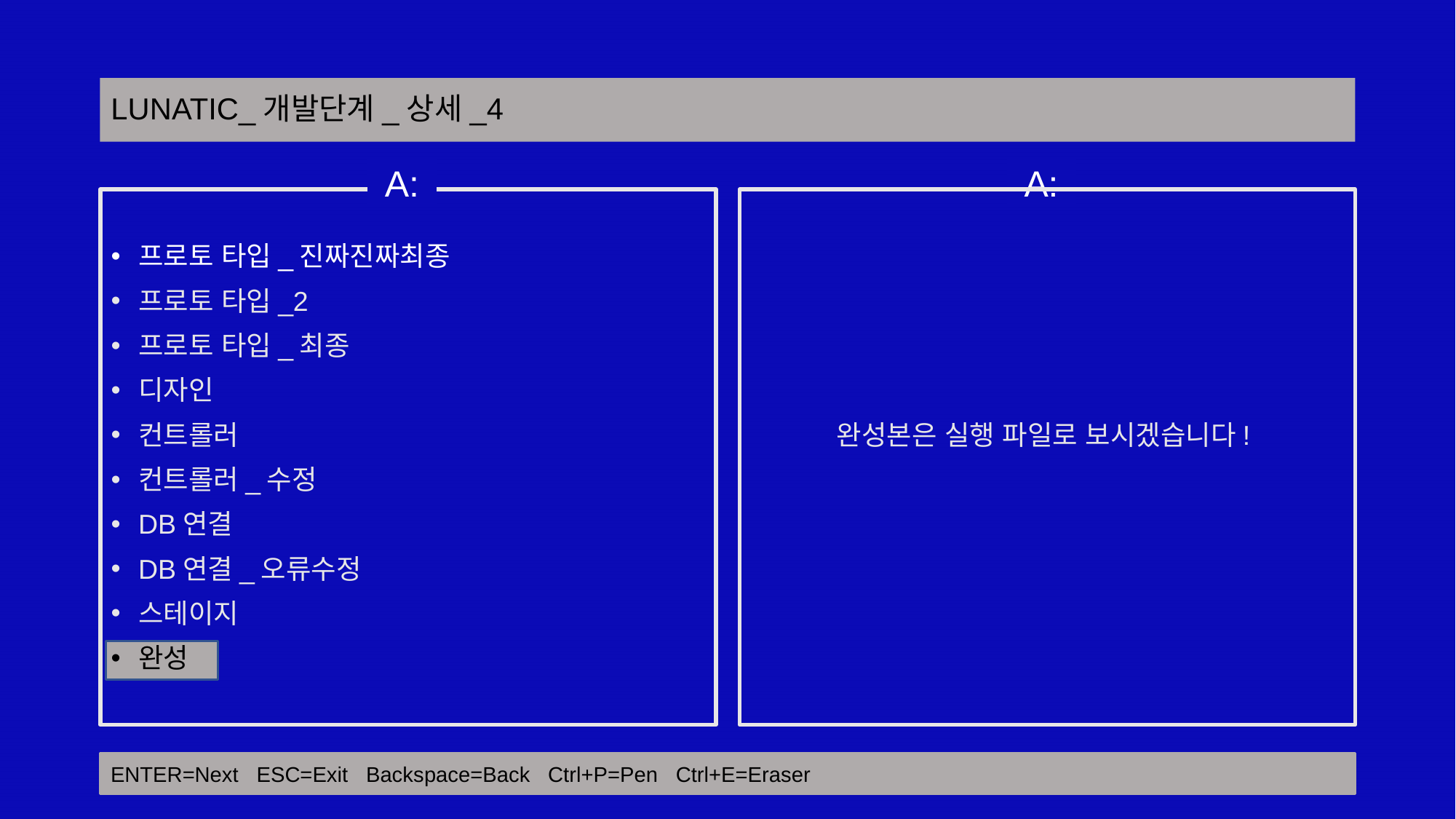

# LUNATIC_개발단계_상세_4
A:
A:

프로토 타입_진짜진짜최종
프로토 타입_2
프로토 타입_최종
디자인
컨트롤러
컨트롤러_수정
DB연결
DB연결_오류수정
스테이지
완성

완성본은 실행 파일로 보시겠습니다!